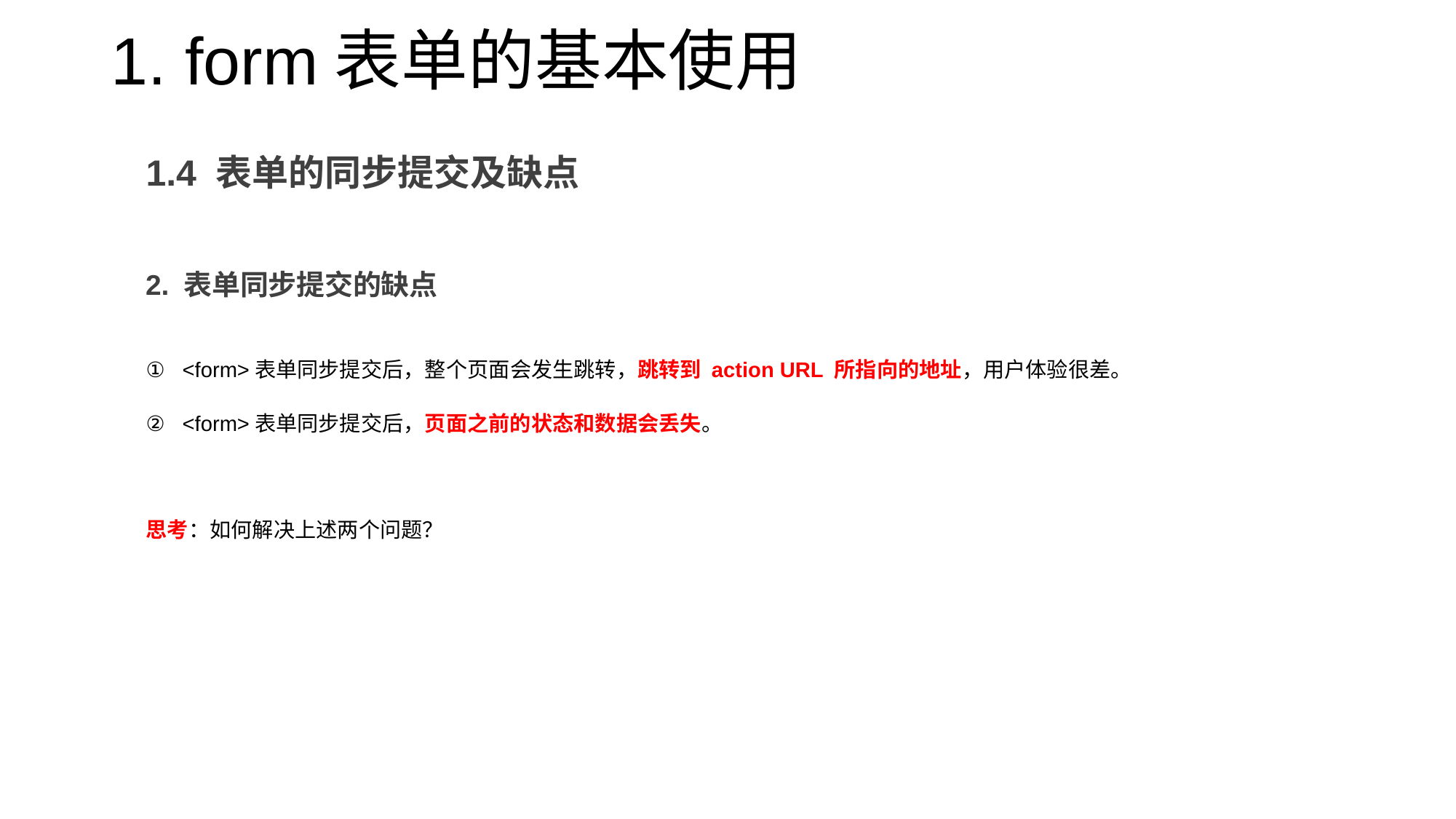

# 1. form表单的基本使用
1.4 表单的同步提交及缺点
2. 表单同步提交的缺点
<form>表单同步提交后，整个页面会发生跳转，跳转到 action URL 所指向的地址，用户体验很差。
<form>表单同步提交后，页面之前的状态和数据会丢失。

思考：如何解决上述两个问题？